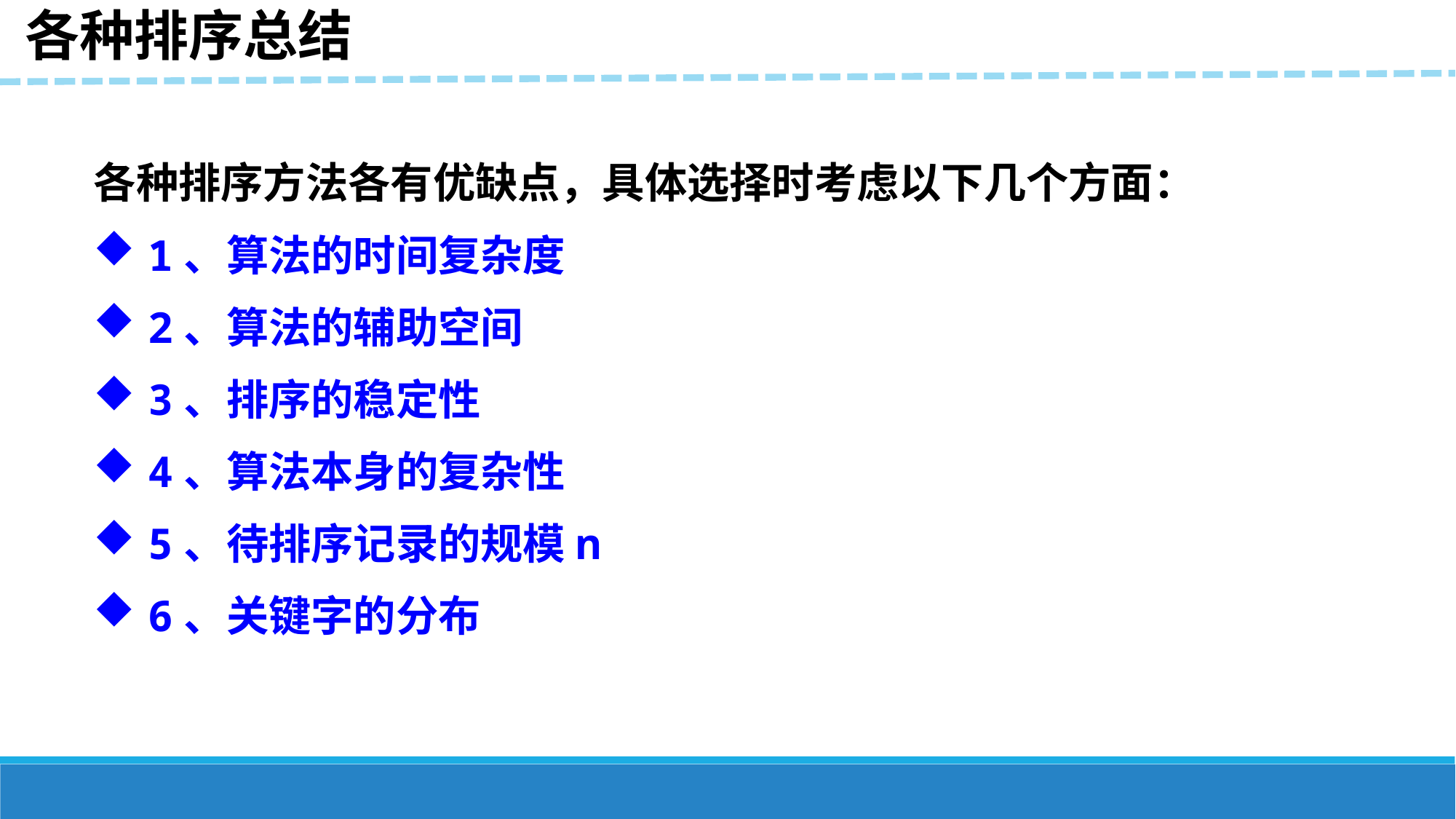

各种排序总结
各种排序方法各有优缺点，具体选择时考虑以下几个方面：
1、算法的时间复杂度
2、算法的辅助空间
3、排序的稳定性
4、算法本身的复杂性
5、待排序记录的规模n
6、关键字的分布